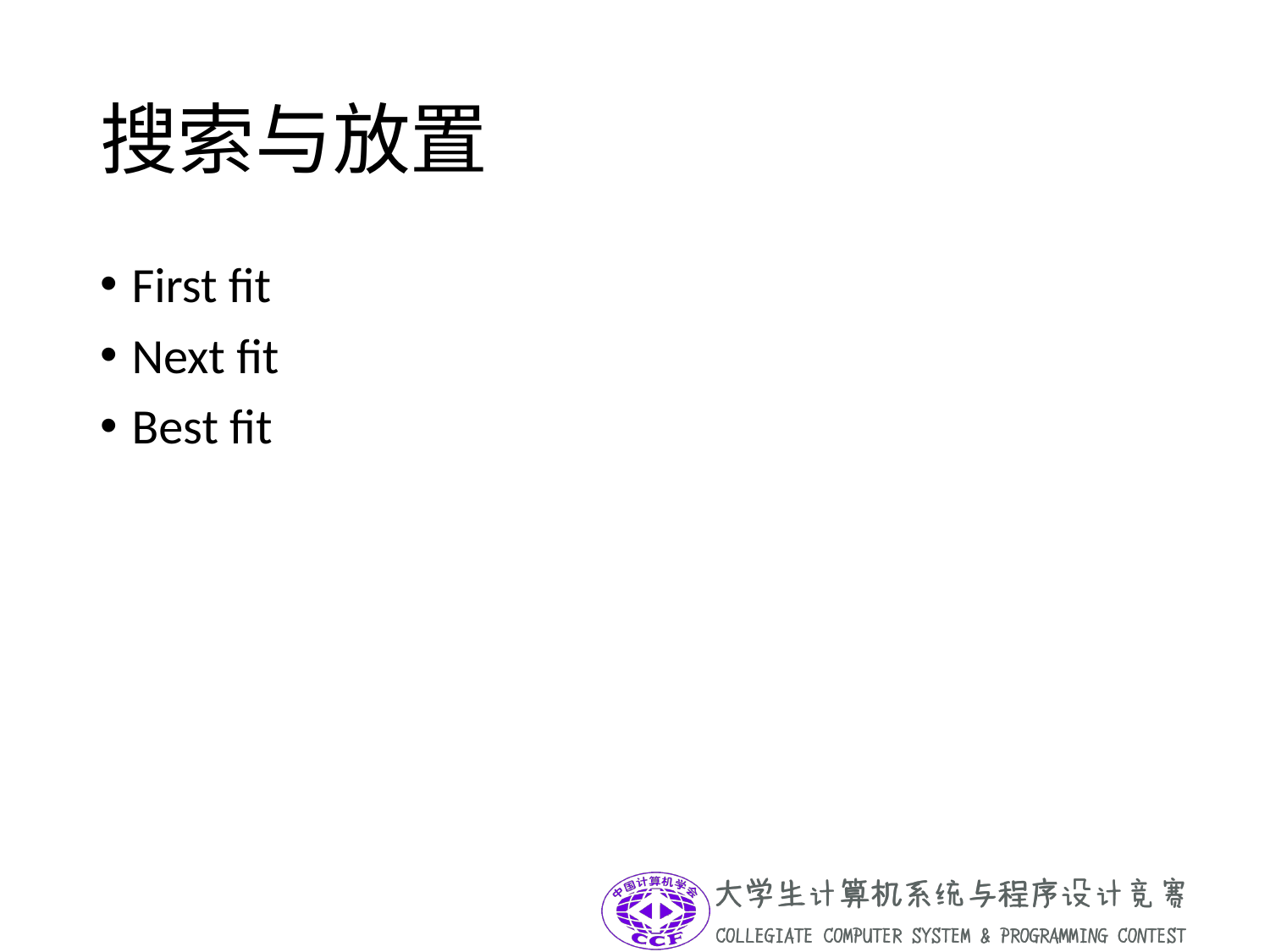

# 搜索与放置
First fit
Next fit
Best fit